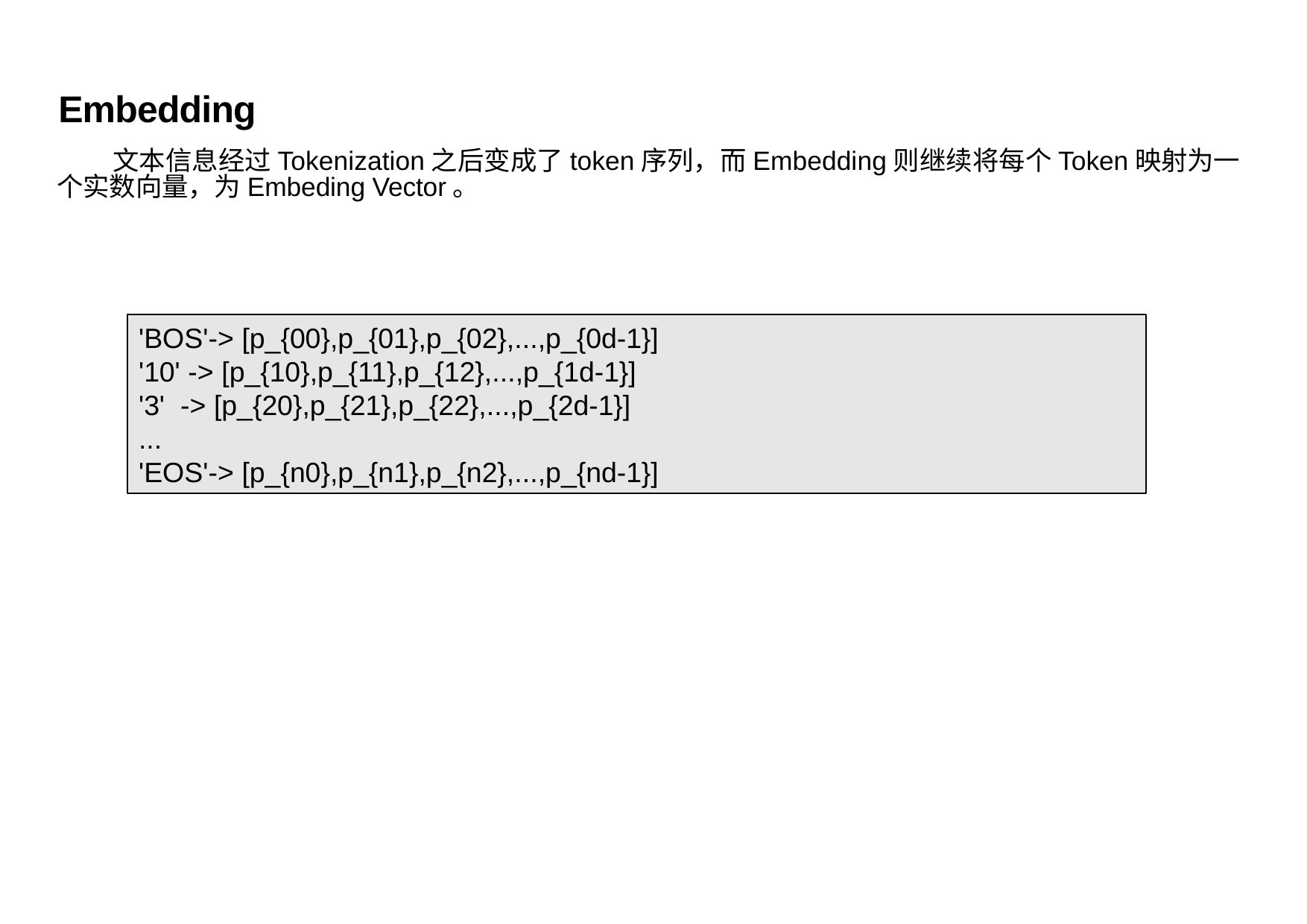

Embedding
文本信息经过Tokenization之后变成了token序列，而Embedding则继续将每个Token映射为一个实数向量，为Embeding Vector。
'BOS'-> [p_{00},p_{01},p_{02},...,p_{0d-1}]
'10' -> [p_{10},p_{11},p_{12},...,p_{1d-1}]
'3'  -> [p_{20},p_{21},p_{22},...,p_{2d-1}]
...
'EOS'-> [p_{n0},p_{n1},p_{n2},...,p_{nd-1}]